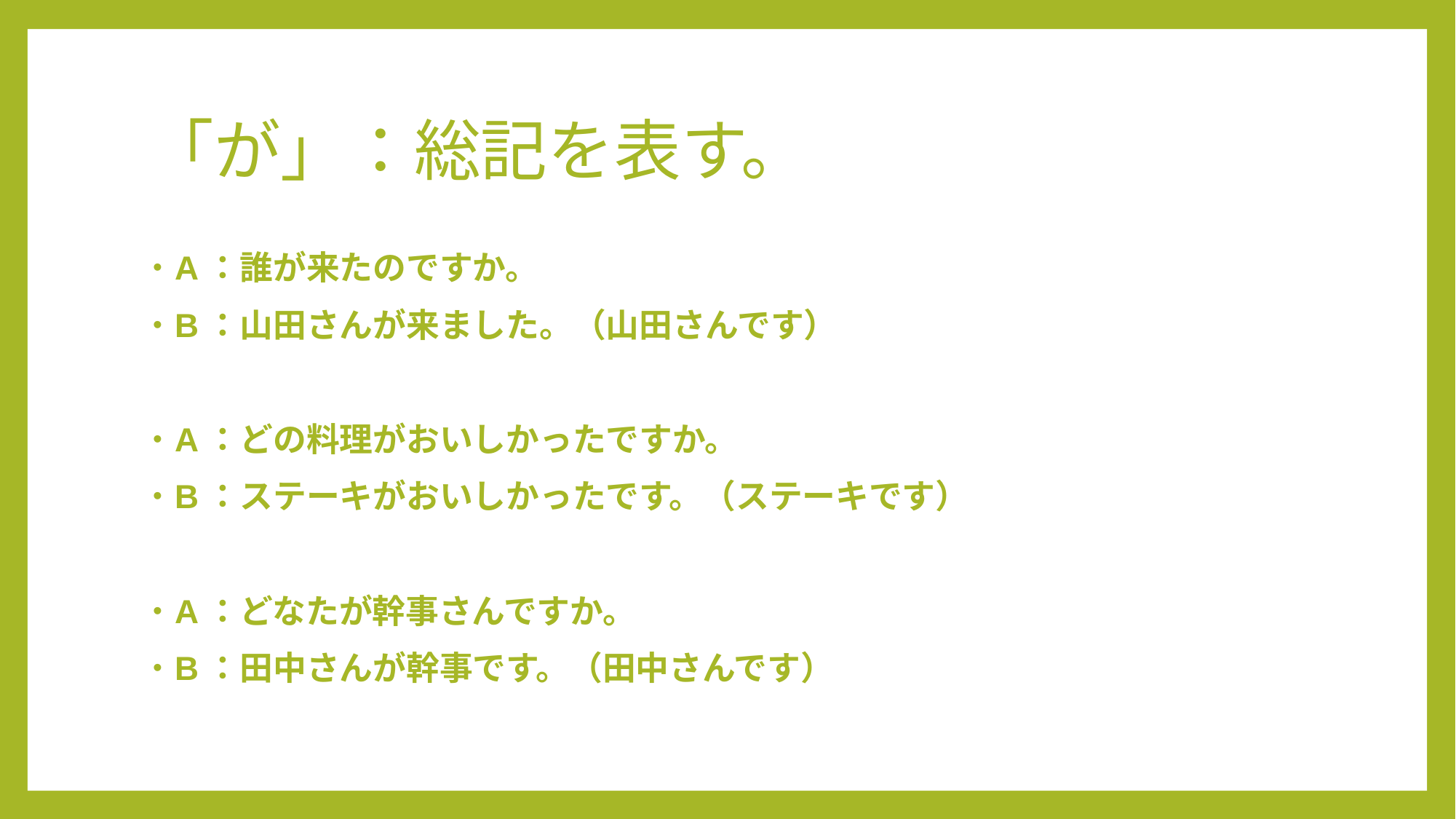

# 「が」：総記を表す。
A：誰が来たのですか。
B：山田さんが来ました。（山田さんです）

A：どの料理がおいしかったですか。
B：ステーキがおいしかったです。（ステーキです）

A：どなたが幹事さんですか。
B：田中さんが幹事です。（田中さんです）